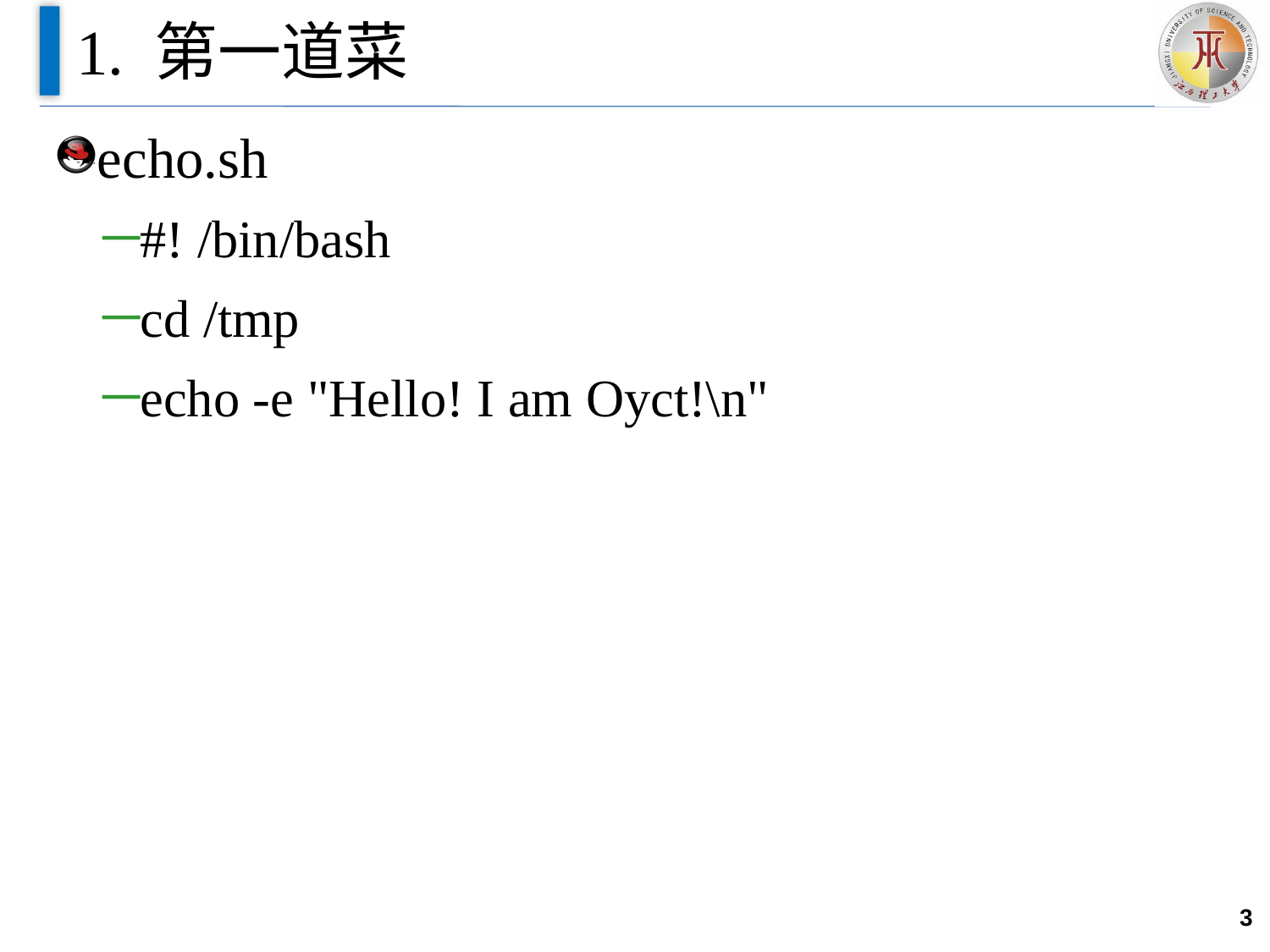

# 1. 第一道菜
echo.sh
#! /bin/bash
cd /tmp
echo -e "Hello! I am Oyct!\n"
3